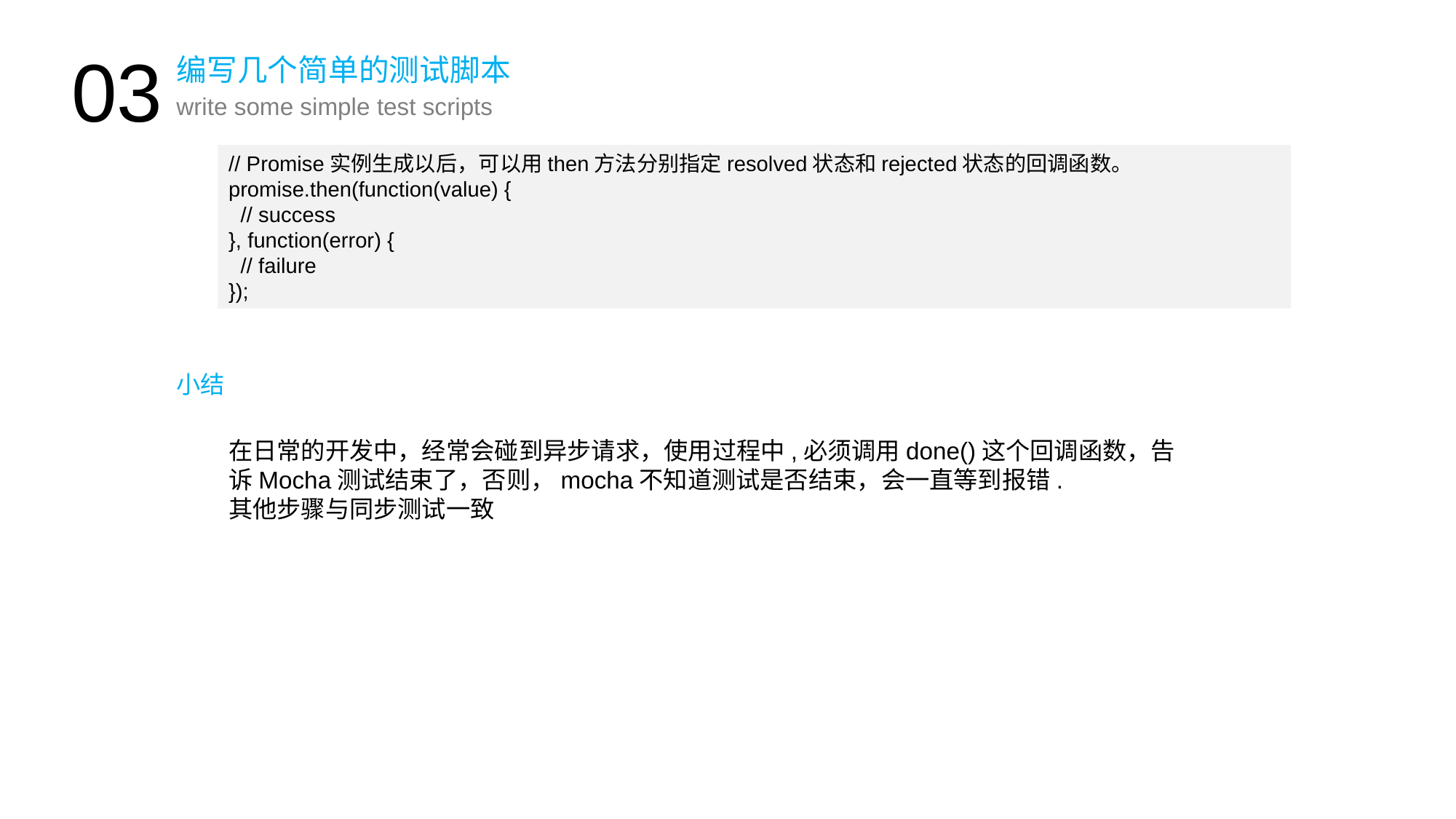

03
编写几个简单的测试脚本
write some simple test scripts
// Promise实例生成以后，可以用then方法分别指定resolved状态和rejected状态的回调函数。
promise.then(function(value) {
  // success
}, function(error) {
  // failure
});
小结
在日常的开发中，经常会碰到异步请求，使用过程中,必须调用done()这个回调函数，告诉Mocha测试结束了，否则，mocha不知道测试是否结束，会一直等到报错.
其他步骤与同步测试一致